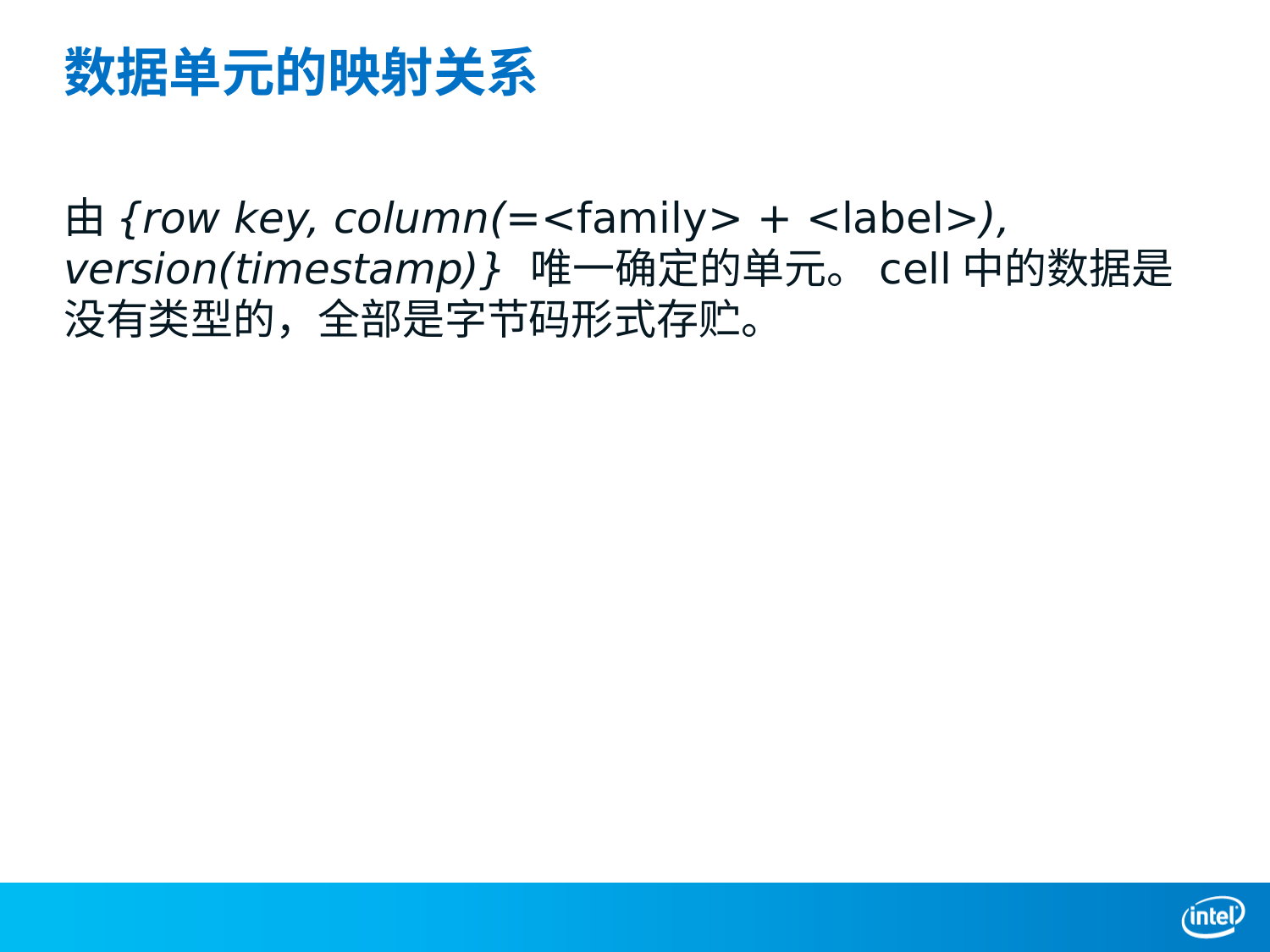

# 数据单元的映射关系
由{row key, column(=<family> + <label>), version(timestamp)} 唯一确定的单元。cell中的数据是没有类型的，全部是字节码形式存贮。